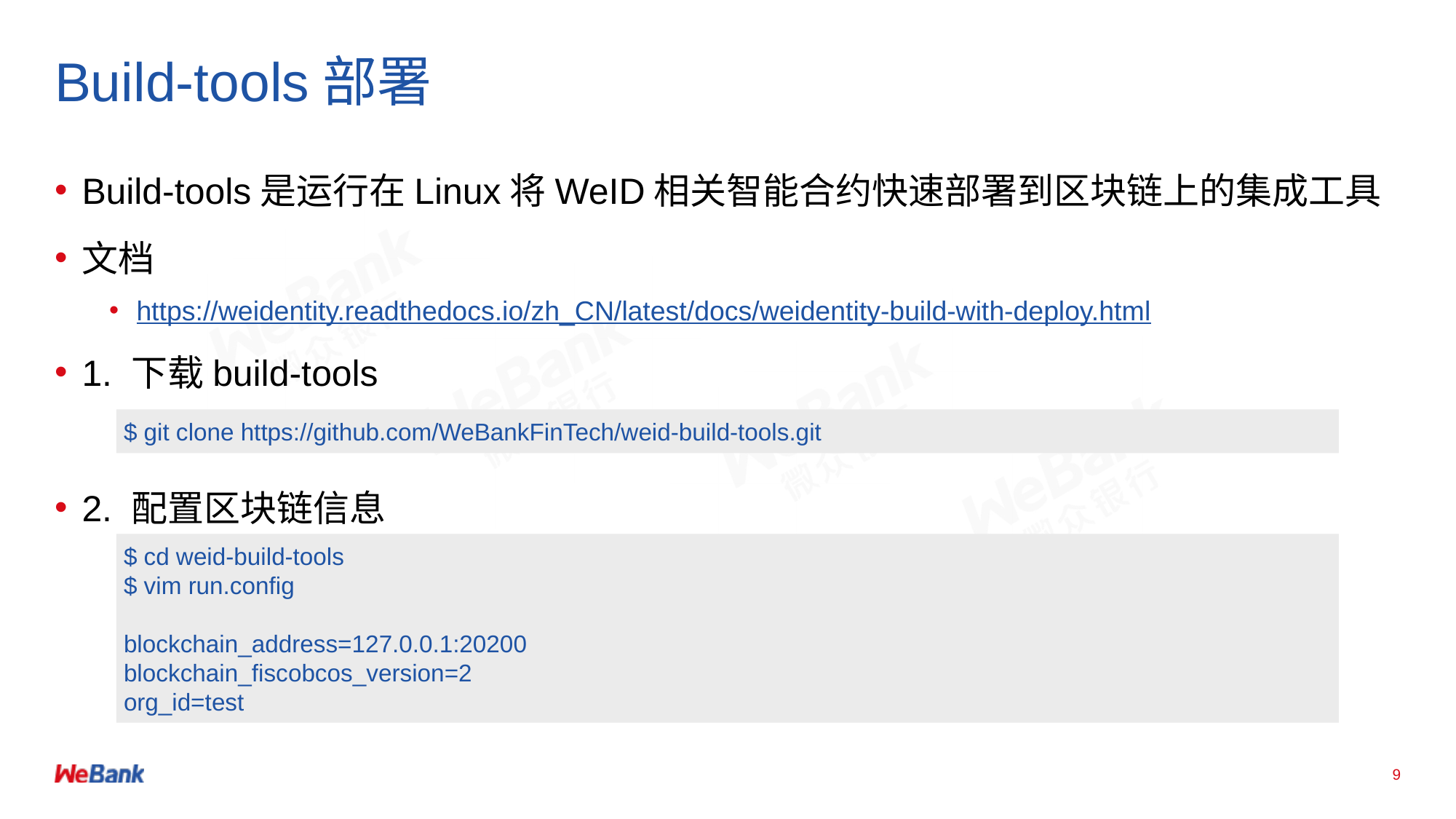

# Build-tools部署
Build-tools是运行在Linux将WeID相关智能合约快速部署到区块链上的集成工具
文档
https://weidentity.readthedocs.io/zh_CN/latest/docs/weidentity-build-with-deploy.html
1. 下载build-tools

2. 配置区块链信息
$ git clone https://github.com/WeBankFinTech/weid-build-tools.git
$ cd weid-build-tools
$ vim run.config

blockchain_address=127.0.0.1:20200
blockchain_fiscobcos_version=2
org_id=test
9